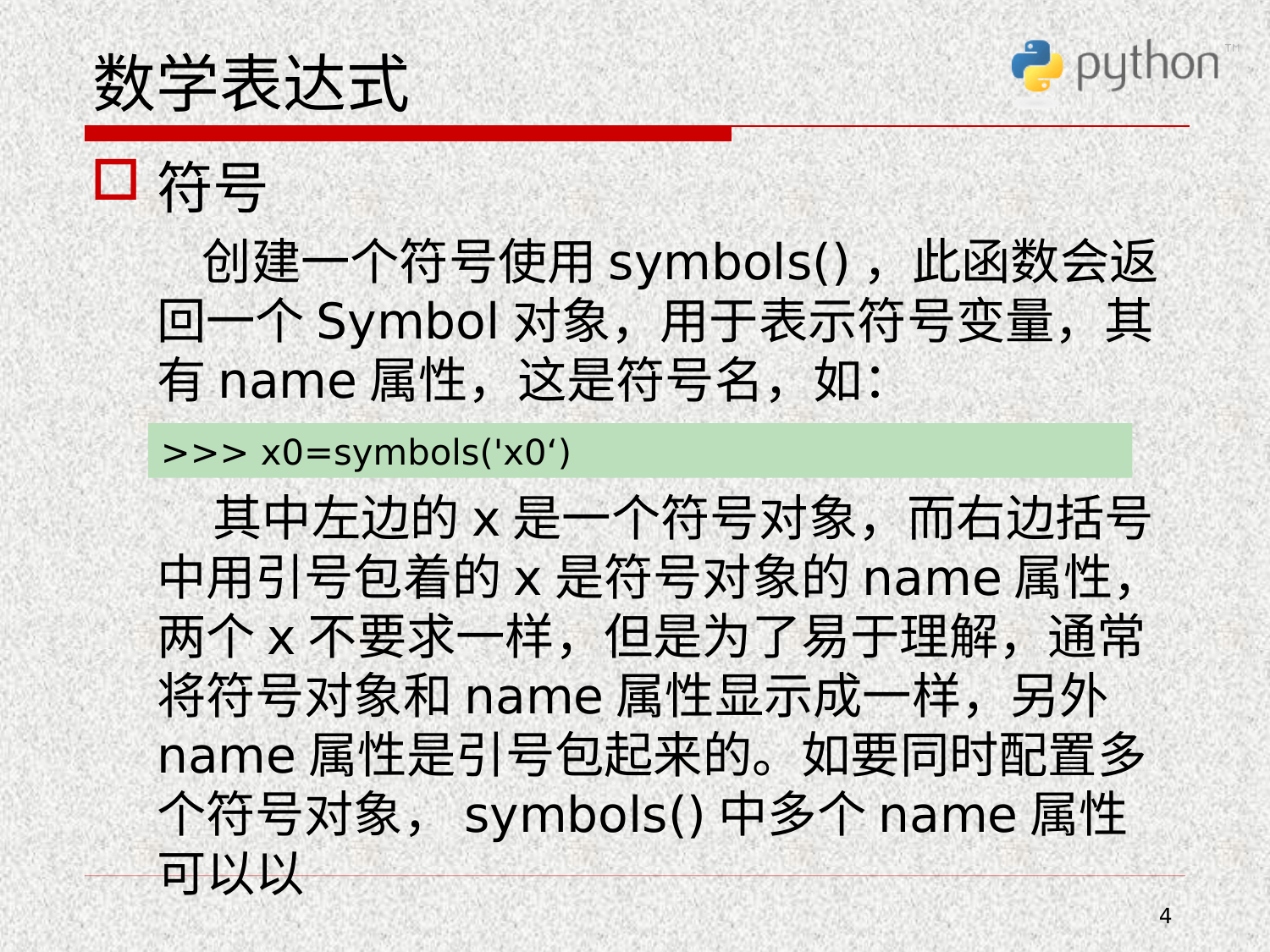

# 数学表达式
符号
         创建一个符号使用symbols()，此函数会返回一个Symbol对象，用于表示符号变量，其有name属性，这是符号名，如：

          其中左边的x是一个符号对象，而右边括号中用引号包着的x是符号对象的name属性，两个x不要求一样，但是为了易于理解，通常将符号对象和name属性显示成一样，另外name属性是引号包起来的。如要同时配置多个符号对象，symbols()中多个name属性可以以
>>> x0=symbols('x0‘)
4